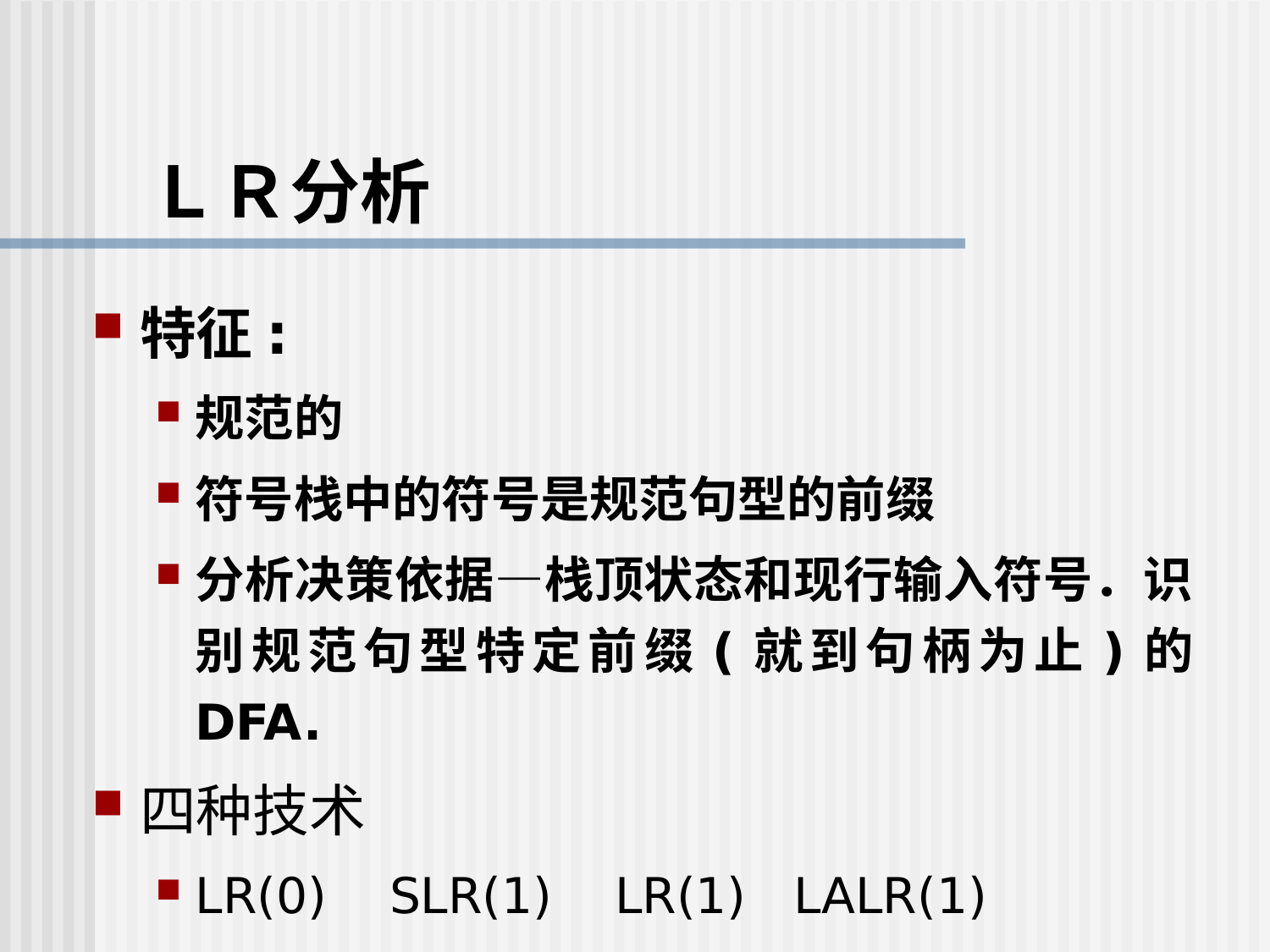

# ＬＲ分析
特征:
规范的
符号栈中的符号是规范句型的前缀
分析决策依据―栈顶状态和现行输入符号．识别规范句型特定前缀(就到句柄为止)的 DFA.
四种技术
LR(0)    SLR(1)    LR(1)   LALR(1)